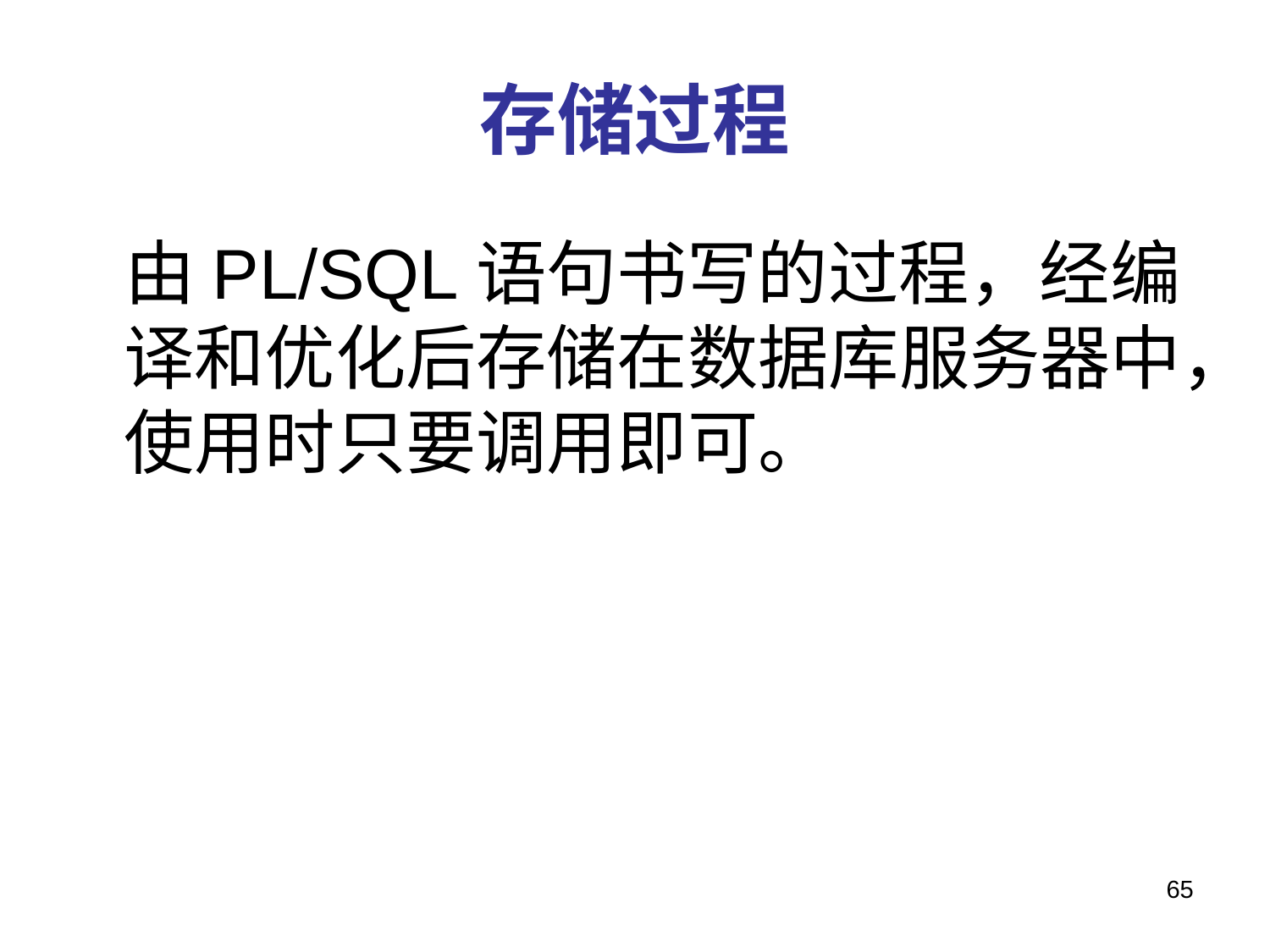

# 存储过程
  由PL/SQL语句书写的过程，经编译和优化后存储在数据库服务器中，使用时只要调用即可。

65